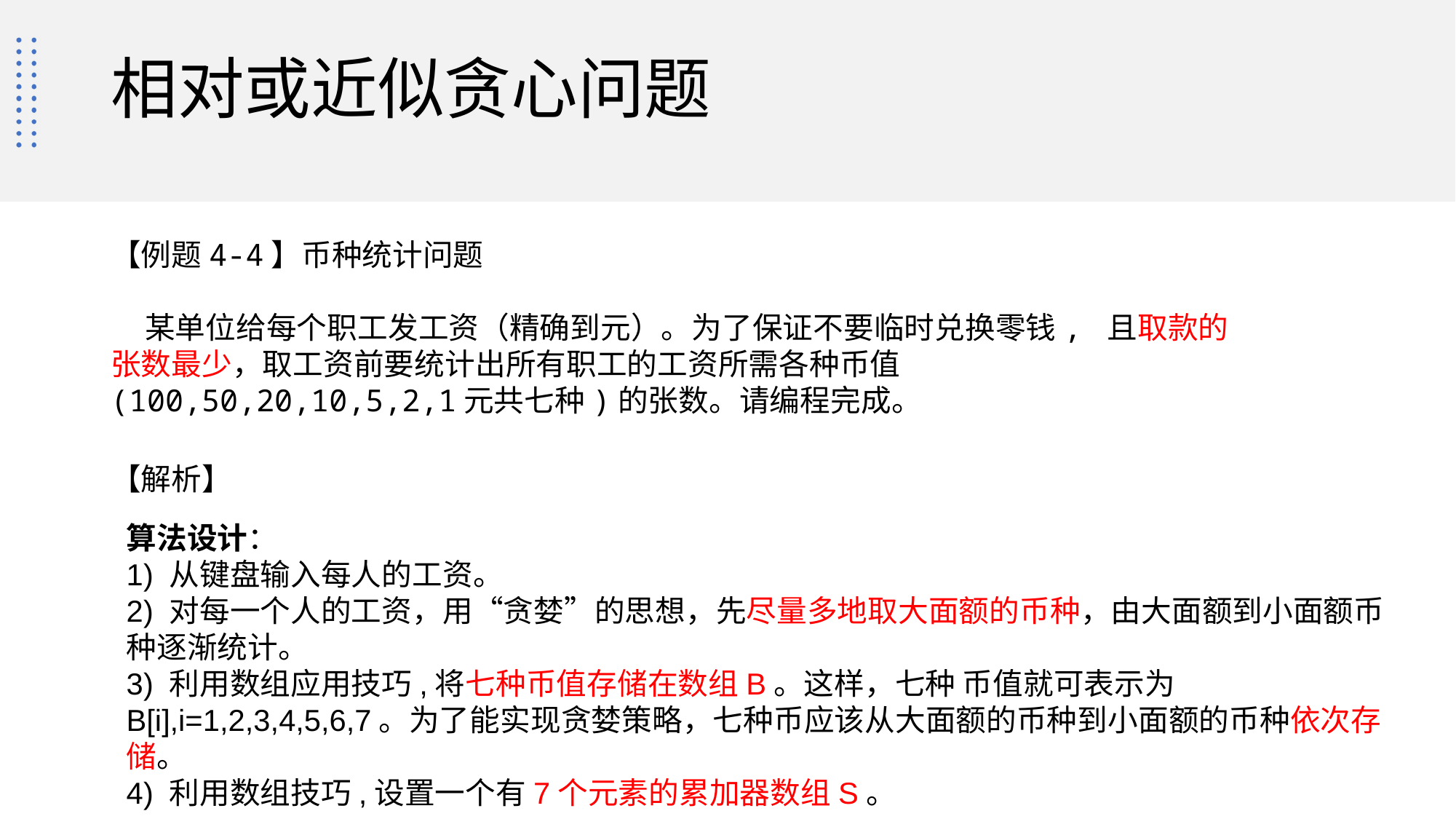

# 相对或近似贪心问题
【例题4-4】币种统计问题

    某单位给每个职工发工资（精确到元）。为了保证不要临时兑换零钱, 且取款的张数最少，取工资前要统计出所有职工的工资所需各种币值(100,50,20,10,5,2,1元共七种)的张数。请编程完成。
【解析】
算法设计：
1) 从键盘输入每人的工资。
2) 对每一个人的工资，用“贪婪”的思想，先尽量多地取大面额的币种，由大面额到小面额币种逐渐统计。
3) 利用数组应用技巧,将七种币值存储在数组B。这样，七种 币值就可表示为B[i],i=1,2,3,4,5,6,7。为了能实现贪婪策略，七种币应该从大面额的币种到小面额的币种依次存储。
4) 利用数组技巧,设置一个有7个元素的累加器数组S。